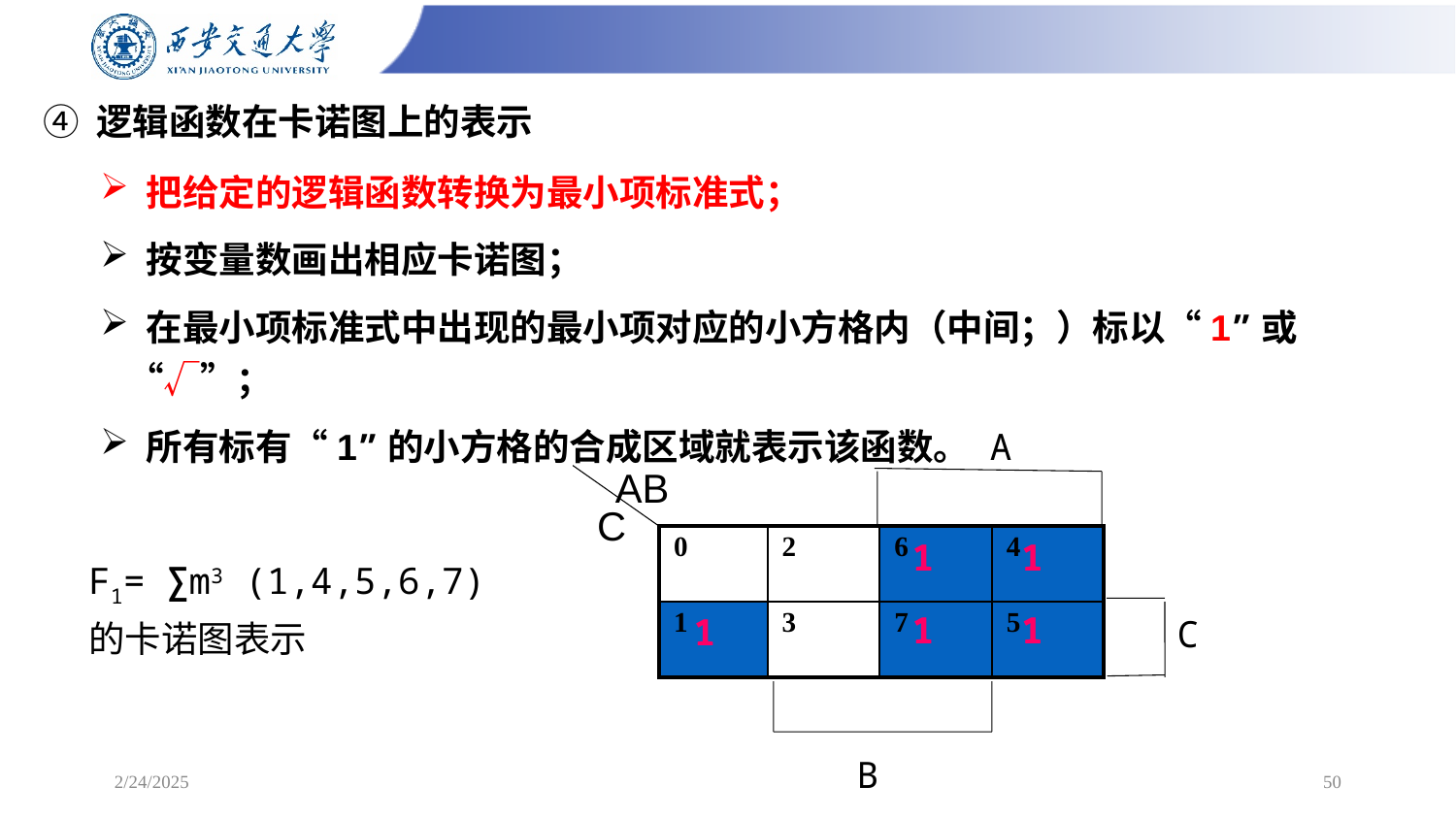

# ④ 逻辑函数在卡诺图上的表示
 把给定的逻辑函数转换为最小项标准式；
 按变量数画出相应卡诺图；
 在最小项标准式中出现的最小项对应的小方格内（中间；）标以“1”或“√”；
 所有标有“1”的小方格的合成区域就表示该函数。
   A
AB

C

| 0 | 2 | 6 | 4 |
| --- | --- | --- | --- |
| 1 | 3 | 7 | 5 |
1
1
F1= ∑m3 (1,4,5,6,7)
的卡诺图表示

1
1

1
 C

B
2/24/2025
50